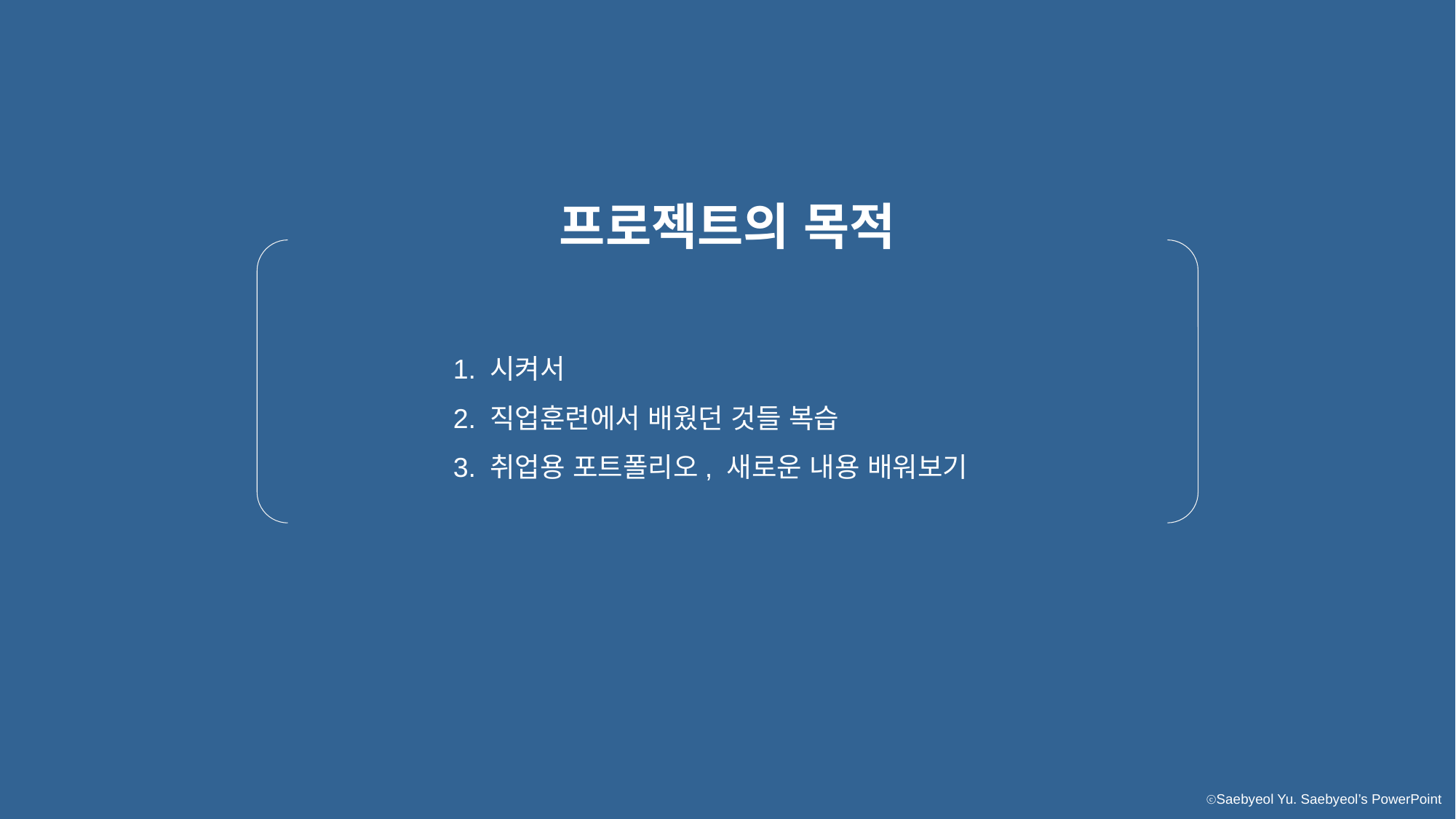

프로젝트의 목적

1. 시켜서
2. 직업훈련에서 배웠던 것들 복습
3. 취업용 포트폴리오, 새로운 내용 배워보기